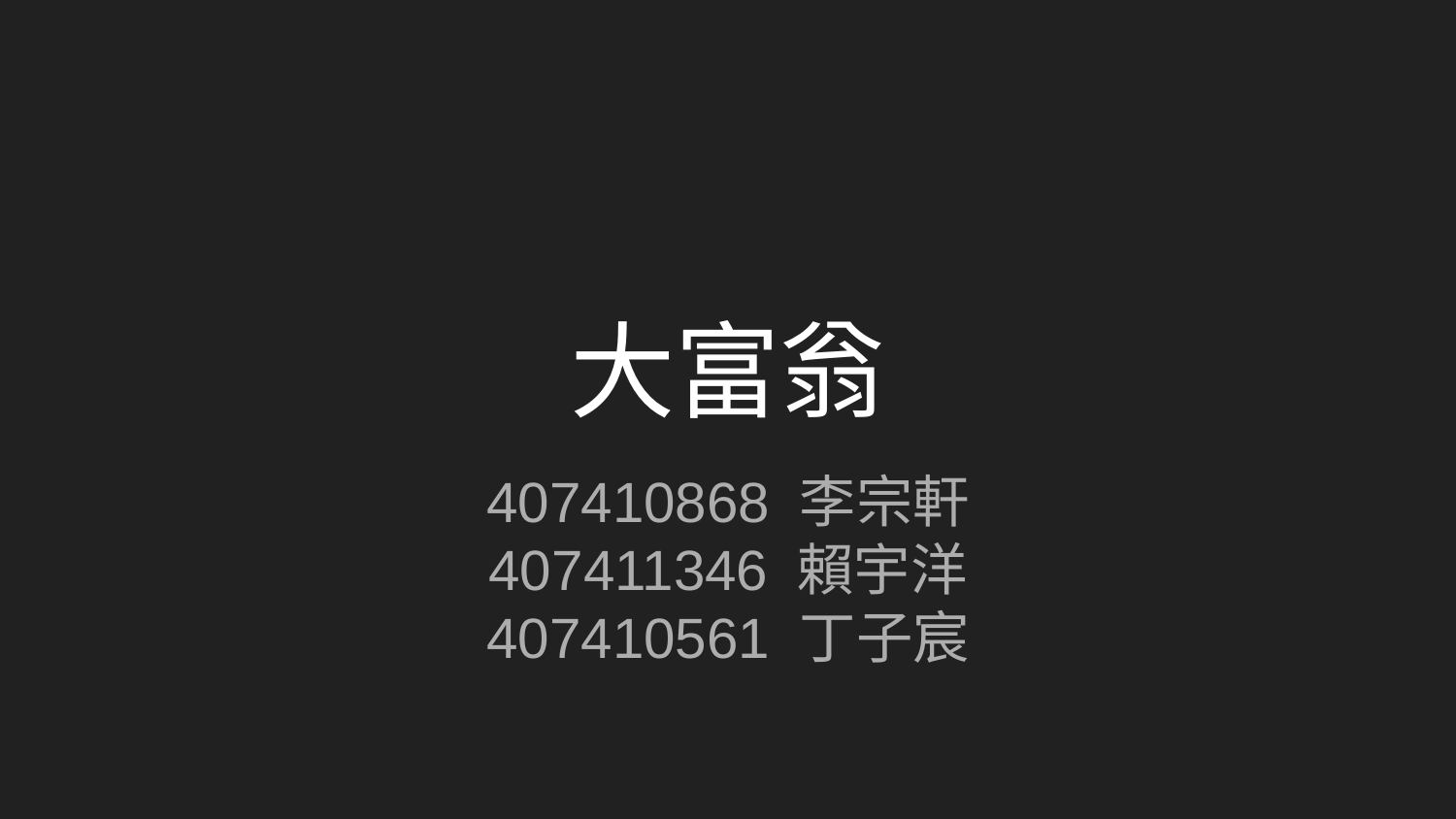

# 大富翁
407410868 李宗軒
407411346 賴宇洋
407410561 丁子宸